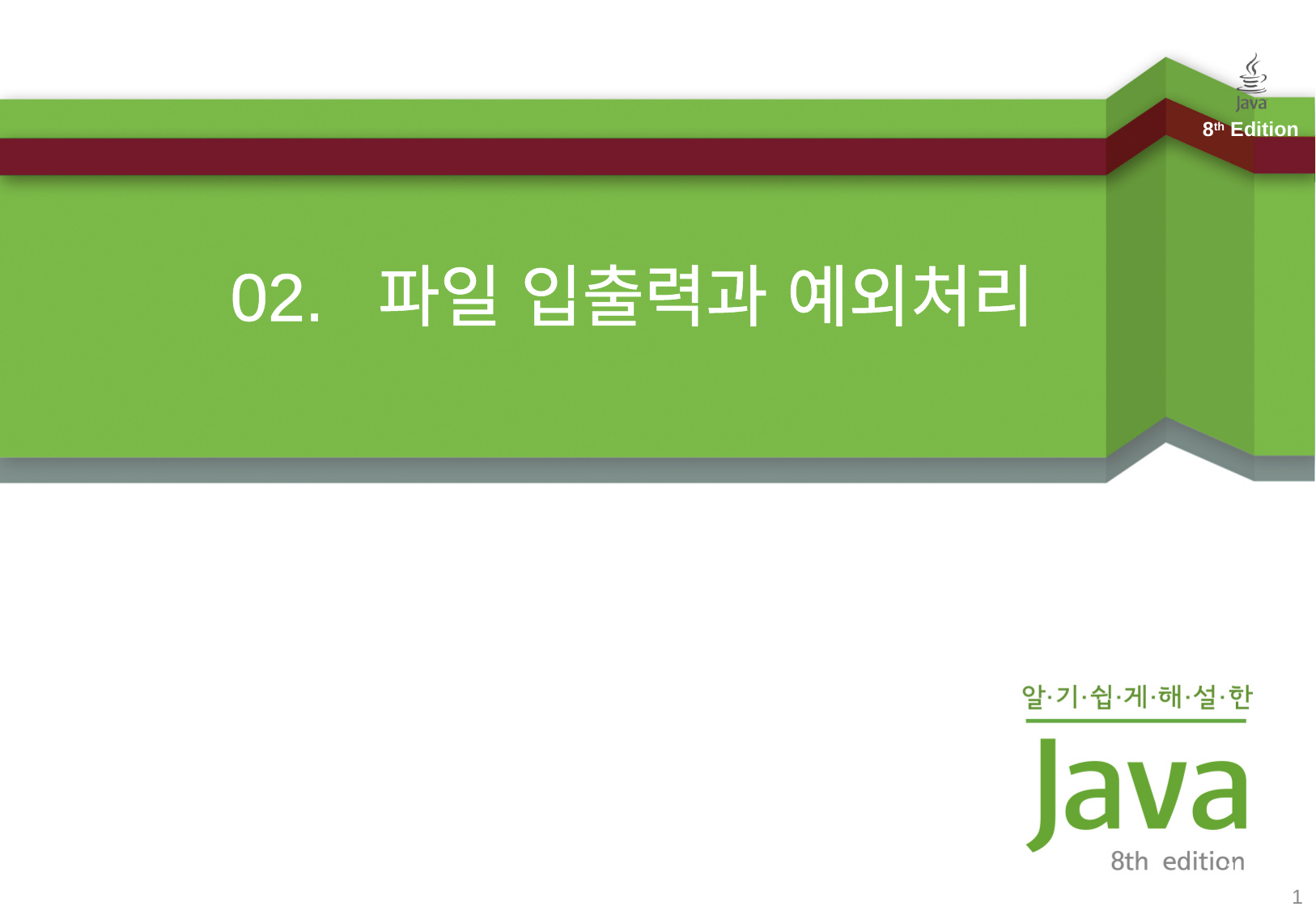

# 02.  파일 입출력과 예외처리

1
1